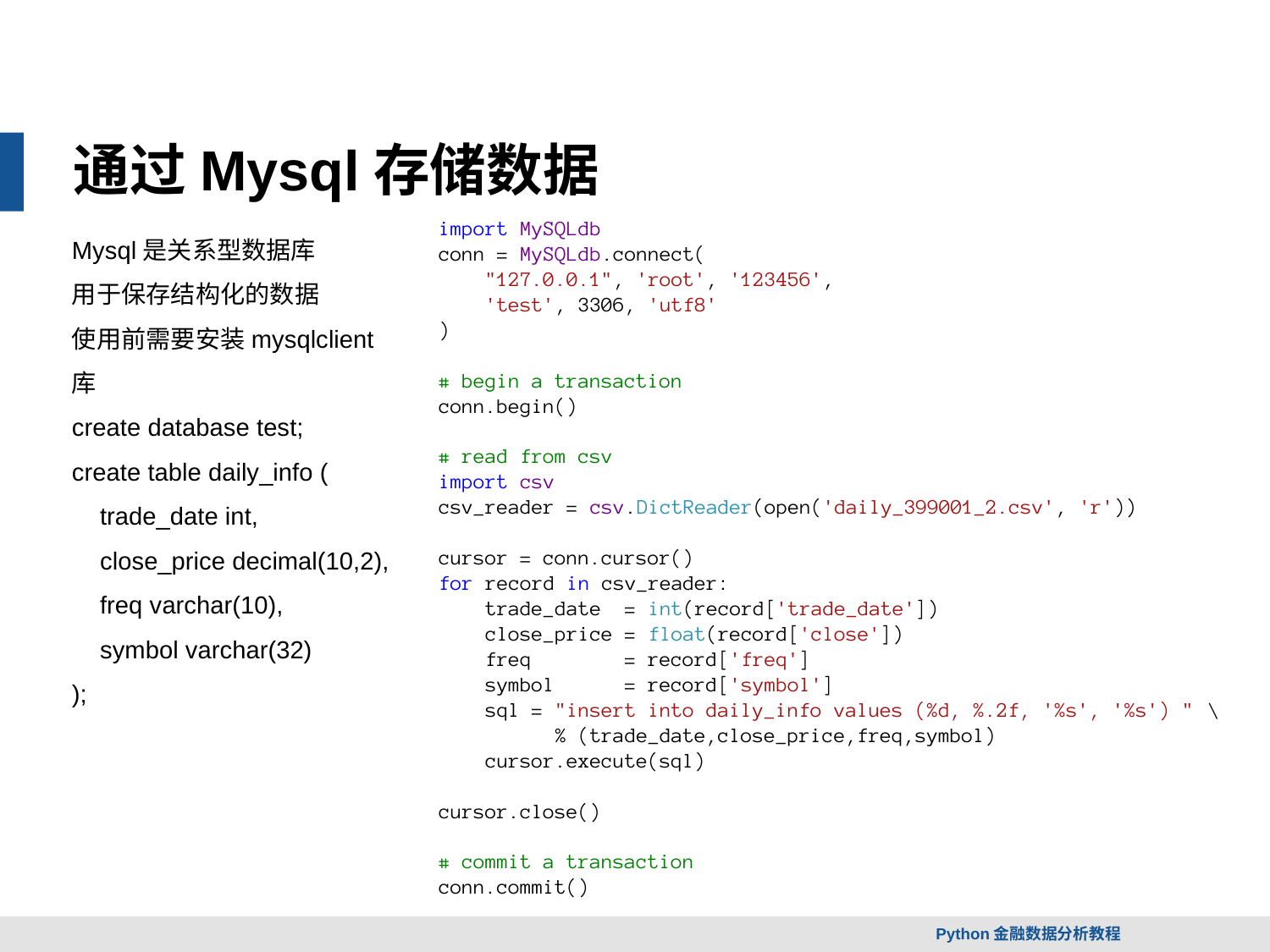

通过Mysql存储数据
import MySQLdb
conn = MySQLdb.connect(
    "127.0.0.1", 'root', '123456',
    'test', 3306, 'utf8'
)

# begin a transaction
conn.begin()

# read from csv
import csv
csv_reader = csv.DictReader(open('daily_399001_2.csv', 'r'))

cursor = conn.cursor()
for record in csv_reader:
    trade_date  = int(record['trade_date'])
    close_price = float(record['close'])
    freq        = record['freq']
    symbol      = record['symbol']
    sql = "insert into daily_info values (%d, %.2f, '%s', '%s') " \
          % (trade_date,close_price,freq,symbol)
    cursor.execute(sql)

cursor.close()

# commit a transaction
conn.commit()
Mysql是关系型数据库
用于保存结构化的数据
使用前需要安装mysqlclient库
create database test;
create table daily_info (
    trade_date int,
    close_price decimal(10,2),
    freq varchar(10),
    symbol varchar(32)
);
Python金融数据分析教程